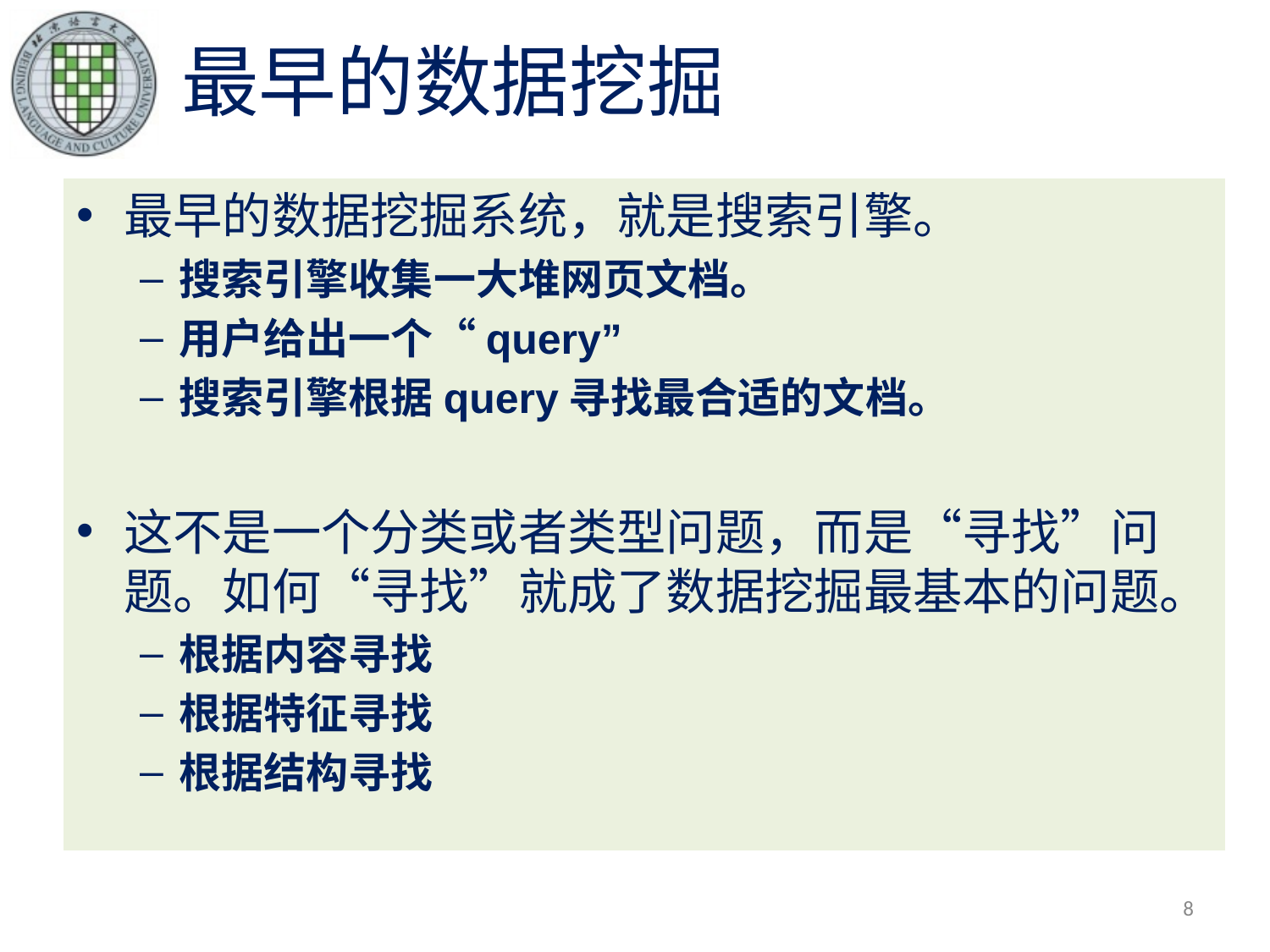

# 最早的数据挖掘
最早的数据挖掘系统，就是搜索引擎。
搜索引擎收集一大堆网页文档。
用户给出一个“query”
搜索引擎根据query寻找最合适的文档。

这不是一个分类或者类型问题，而是“寻找”问题。如何“寻找”就成了数据挖掘最基本的问题。
根据内容寻找
根据特征寻找
根据结构寻找
8